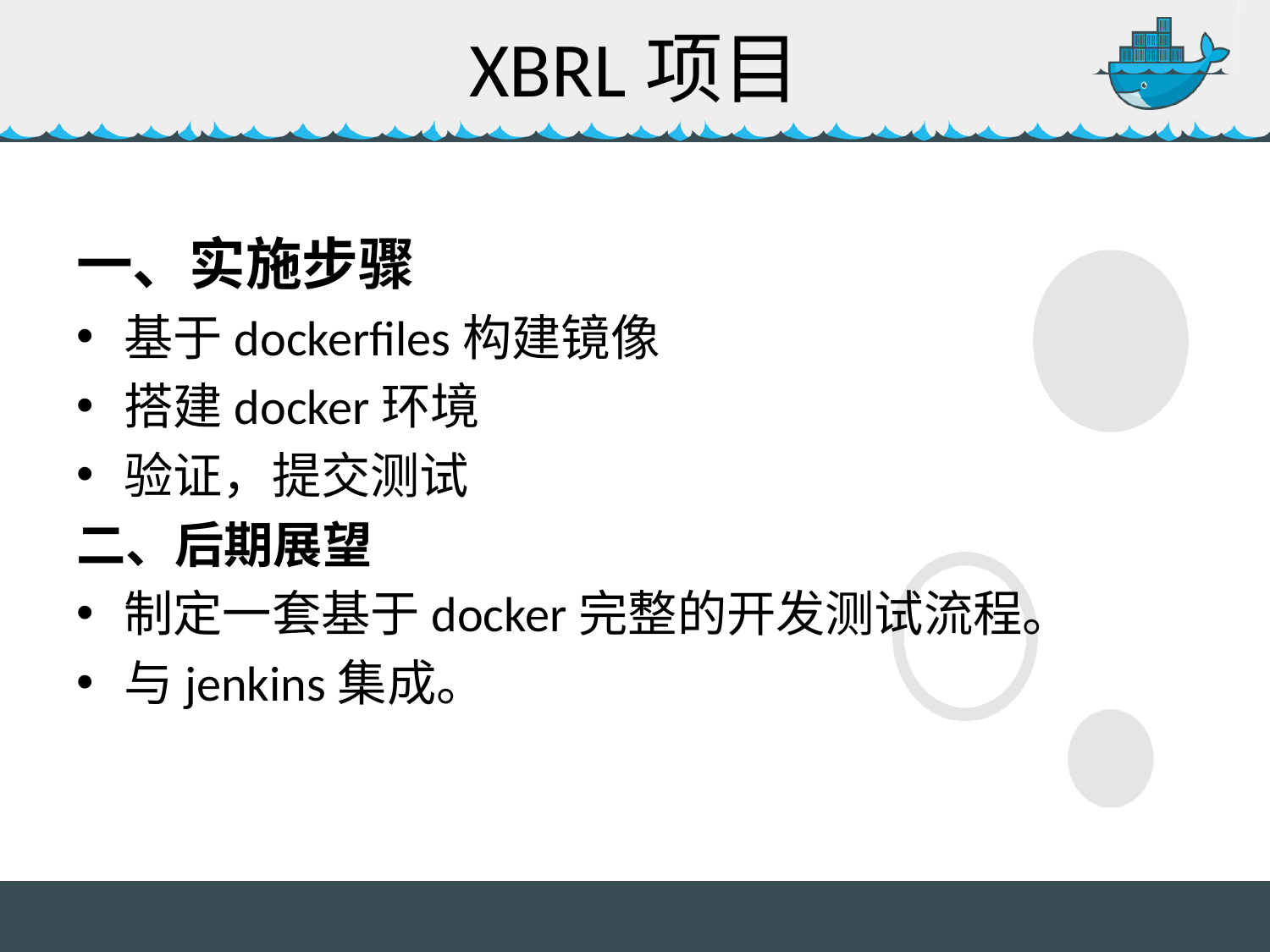

# XBRL项目
一、实施步骤
基于dockerfiles构建镜像
搭建docker环境
验证，提交测试
二、后期展望
制定一套基于docker完整的开发测试流程。
与jenkins集成。